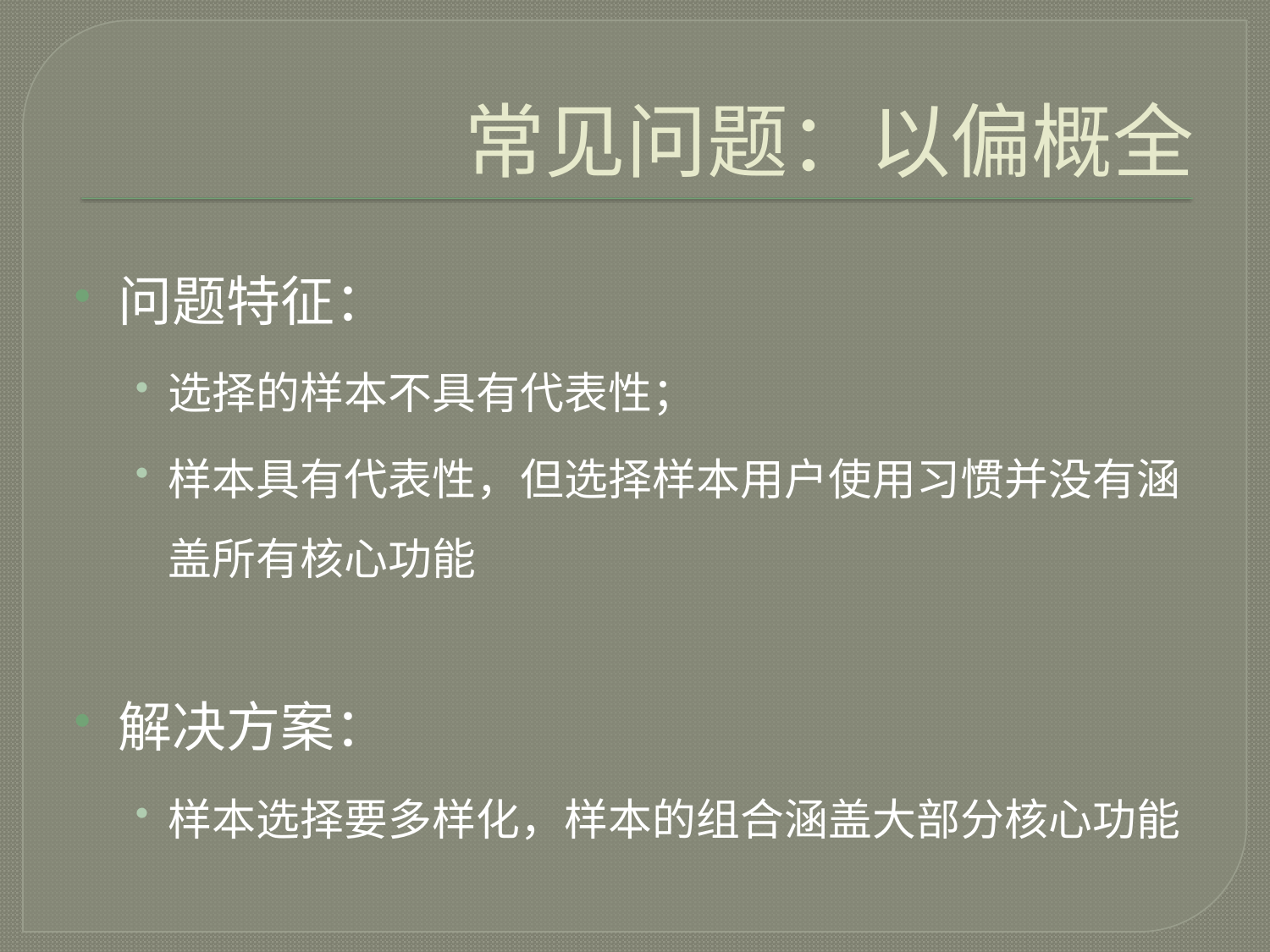

# 常见问题：以偏概全
问题特征：
选择的样本不具有代表性；
样本具有代表性，但选择样本用户使用习惯并没有涵盖所有核心功能

解决方案：
样本选择要多样化，样本的组合涵盖大部分核心功能